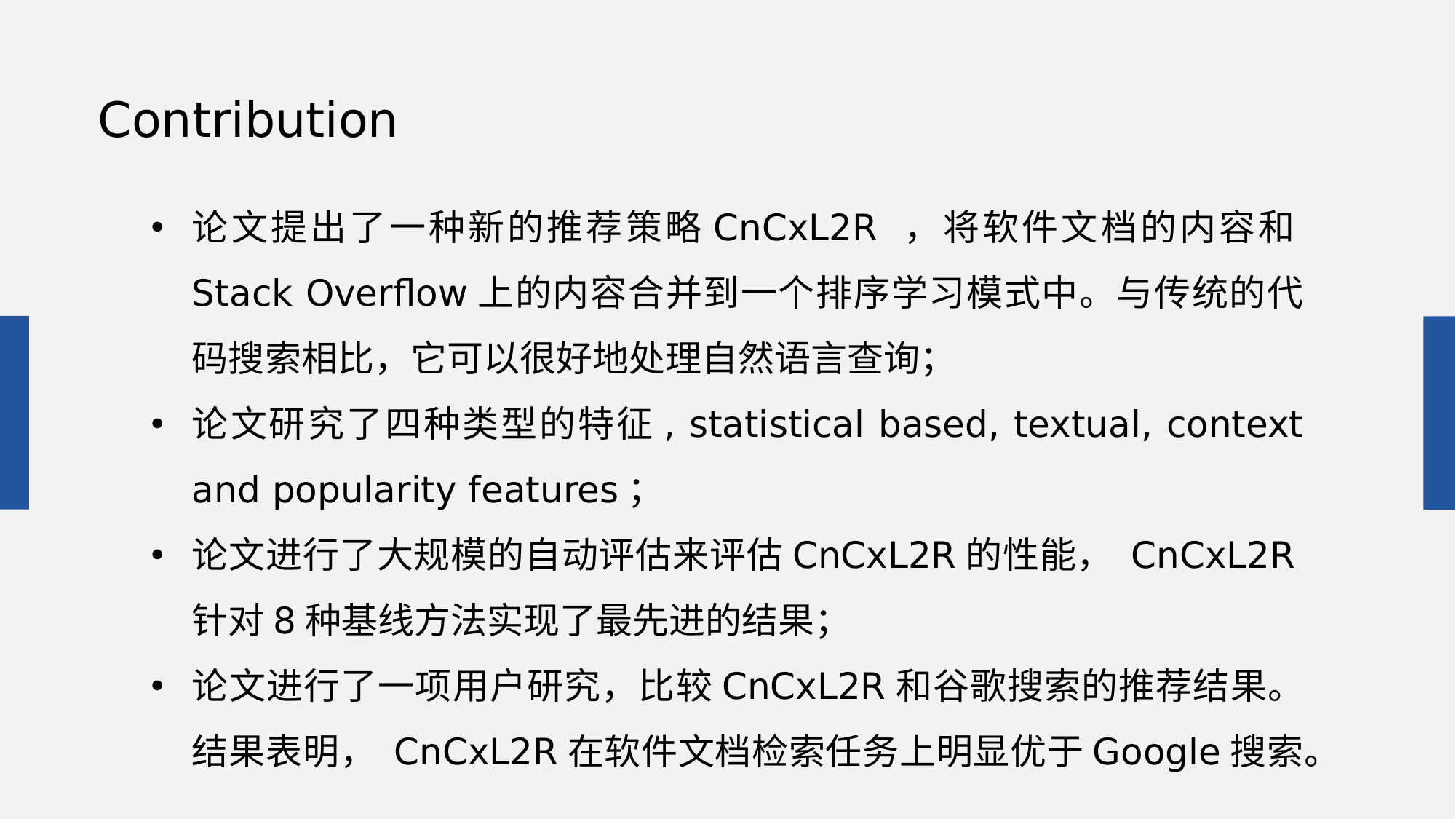

Contribution
论文提出了一种新的推荐策略CnCxL2R ，将软件文档的内容和Stack Overflow上的内容合并到一个排序学习模式中。与传统的代码搜索相比，它可以很好地处理自然语言查询；
论文研究了四种类型的特征, statistical based, textual, context and popularity features；
论文进行了大规模的自动评估来评估CnCxL2R的性能， CnCxL2R针对8种基线方法实现了最先进的结果；
论文进行了一项用户研究，比较CnCxL2R和谷歌搜索的推荐结果。结果表明， CnCxL2R在软件文档检索任务上明显优于Google搜索。